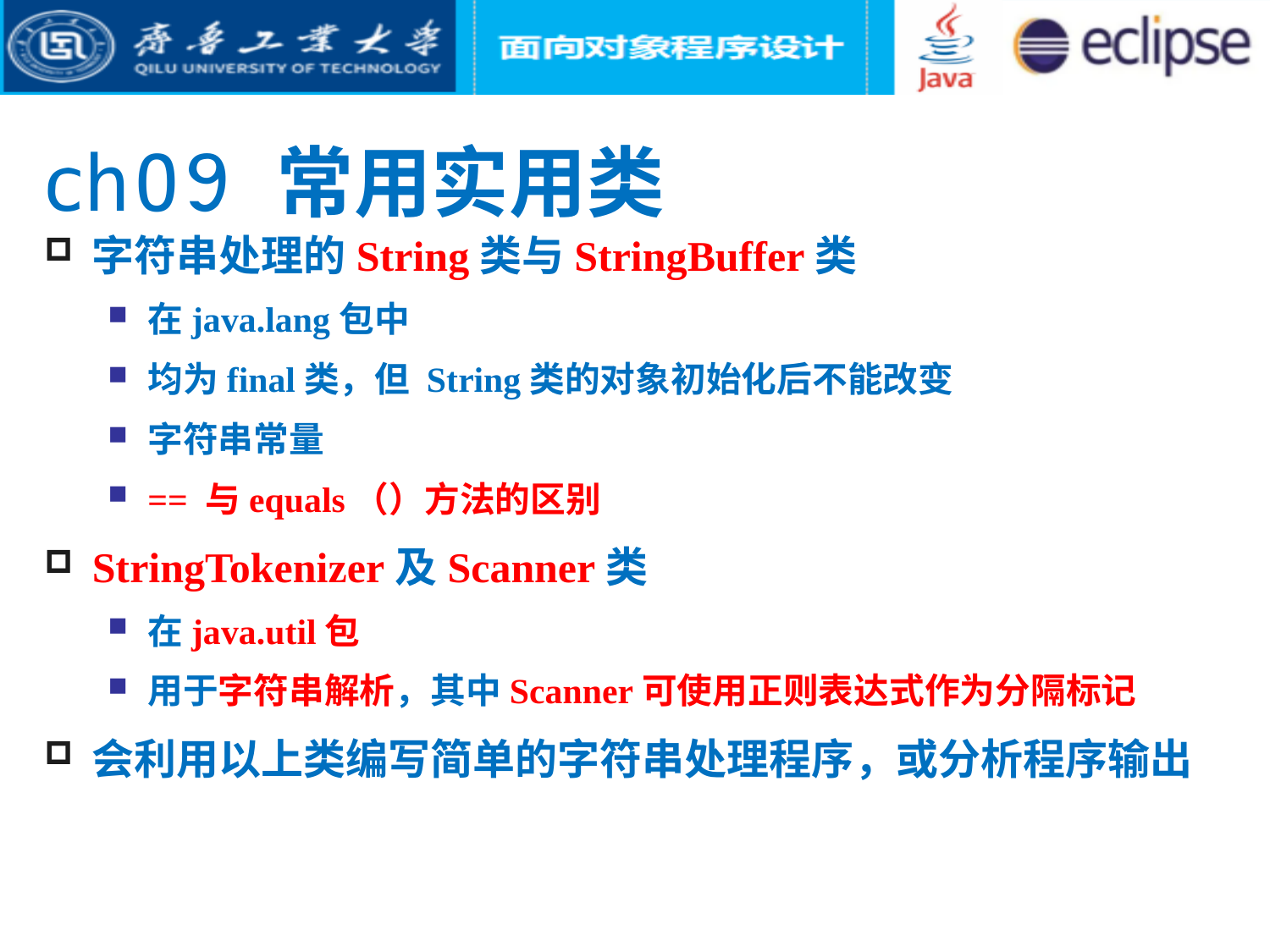

# ch09 常用实用类
字符串处理的String类与StringBuffer类
在java.lang包中
均为final类，但 String类的对象初始化后不能改变
字符串常量
== 与equals（）方法的区别
StringTokenizer及Scanner类
在java.util包
用于字符串解析，其中Scanner可使用正则表达式作为分隔标记
会利用以上类编写简单的字符串处理程序，或分析程序输出

15